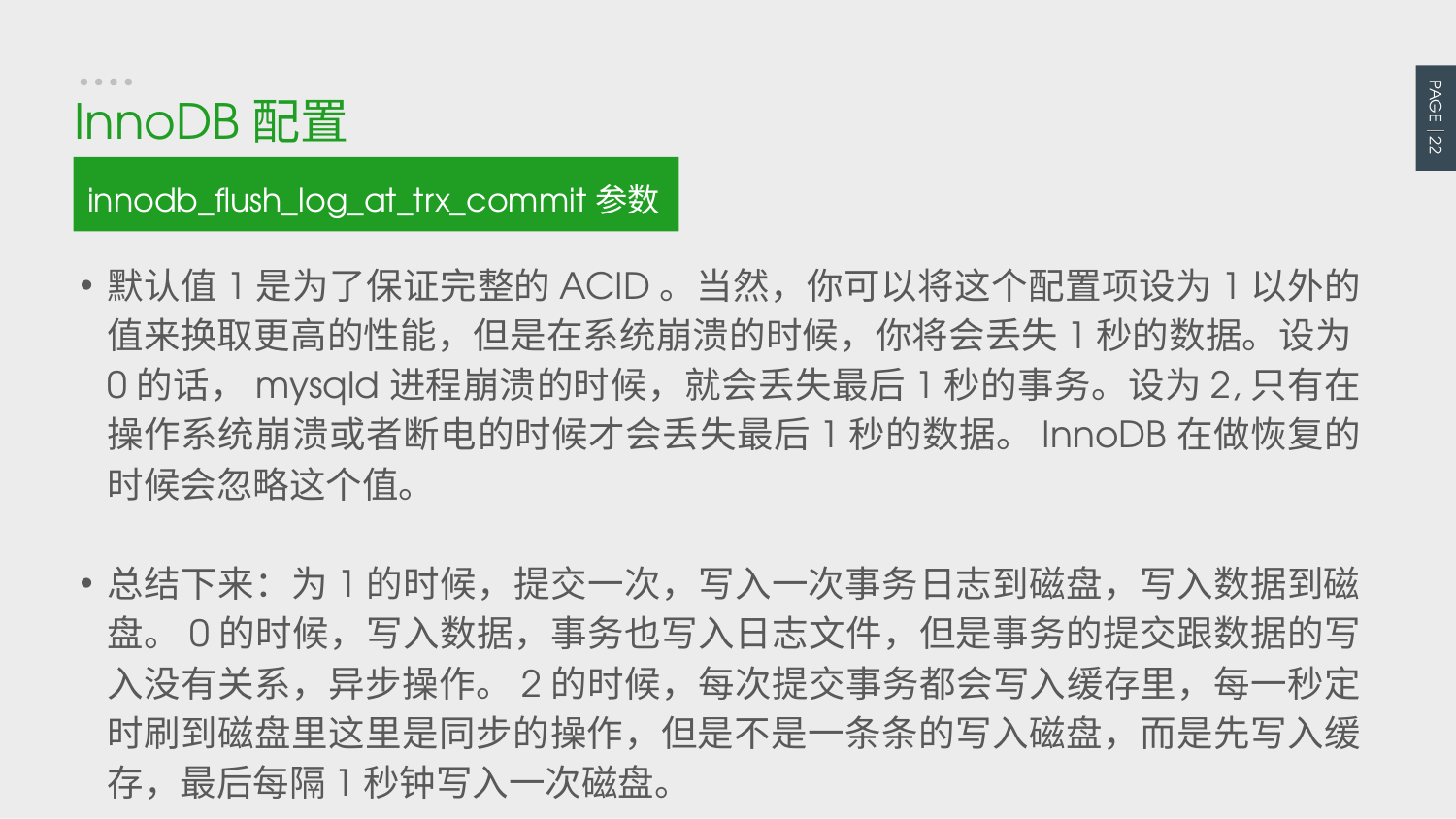

PAGE   22
InnoDB配置

innodb_flush_log_at_trx_commit参数
默认值1是为了保证完整的ACID。当然，你可以将这个配置项设为1以外的值来换取更高的性能，但是在系统崩溃的时候，你将会丢失1秒的数据。设为0的话，mysqld进程崩溃的时候，就会丢失最后1秒的事务。设为2,只有在操作系统崩溃或者断电的时候才会丢失最后1秒的数据。InnoDB在做恢复的时候会忽略这个值。

总结下来：为1的时候，提交一次，写入一次事务日志到磁盘，写入数据到磁盘。0的时候，写入数据，事务也写入日志文件，但是事务的提交跟数据的写入没有关系，异步操作。2的时候，每次提交事务都会写入缓存里，每一秒定时刷到磁盘里这里是同步的操作，但是不是一条条的写入磁盘，而是先写入缓存，最后每隔1秒钟写入一次磁盘。